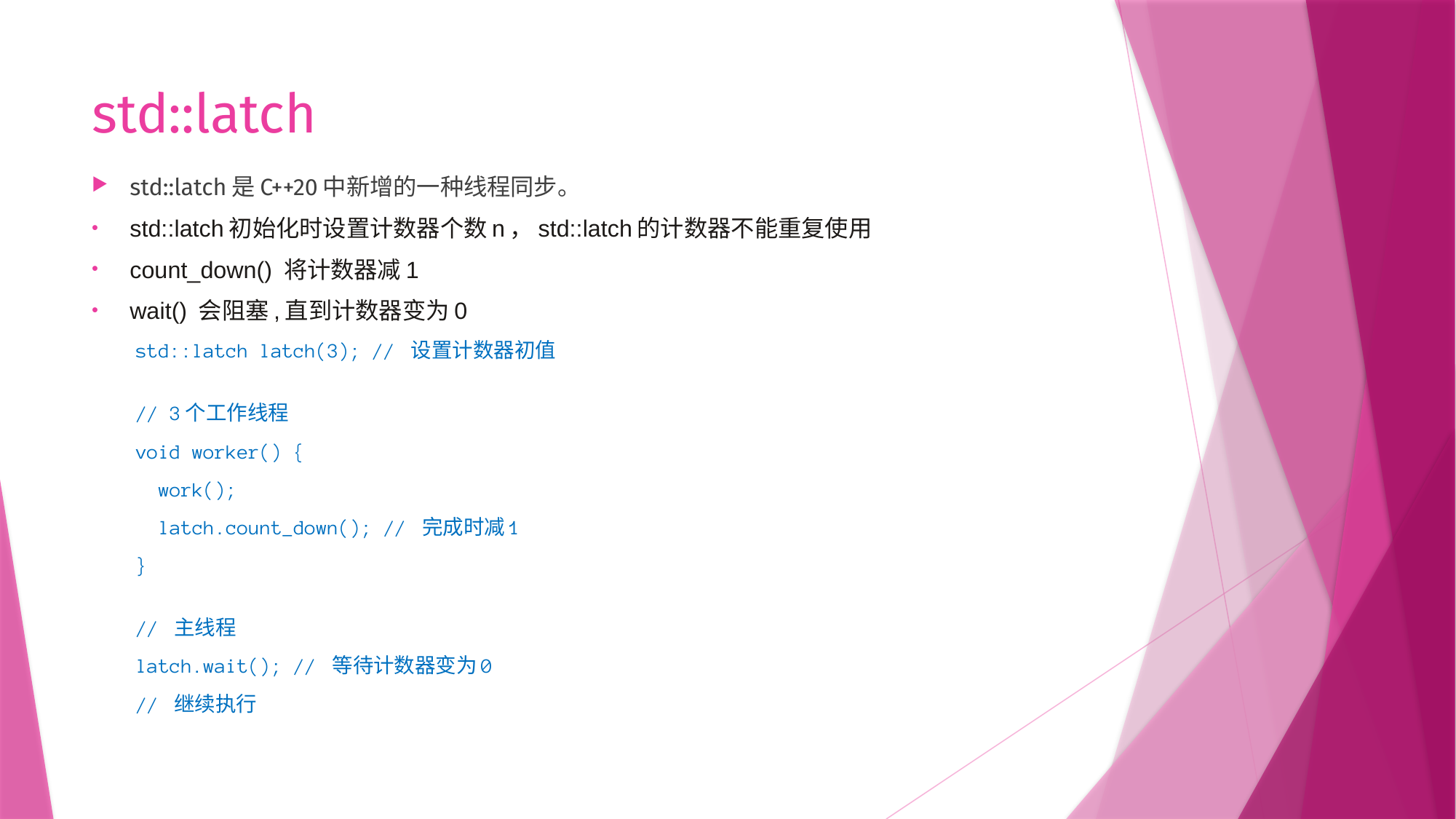

# std::latch
std::latch是C++20中新增的一种线程同步。
std::latch初始化时设置计数器个数n，std::latch的计数器不能重复使用
count_down() 将计数器减1
wait() 会阻塞,直到计数器变为0
std::latch latch(3); // 设置计数器初值
// 3个工作线程
void worker() {
  work();
  latch.count_down(); // 完成时减1
}
// 主线程
latch.wait(); // 等待计数器变为0
// 继续执行